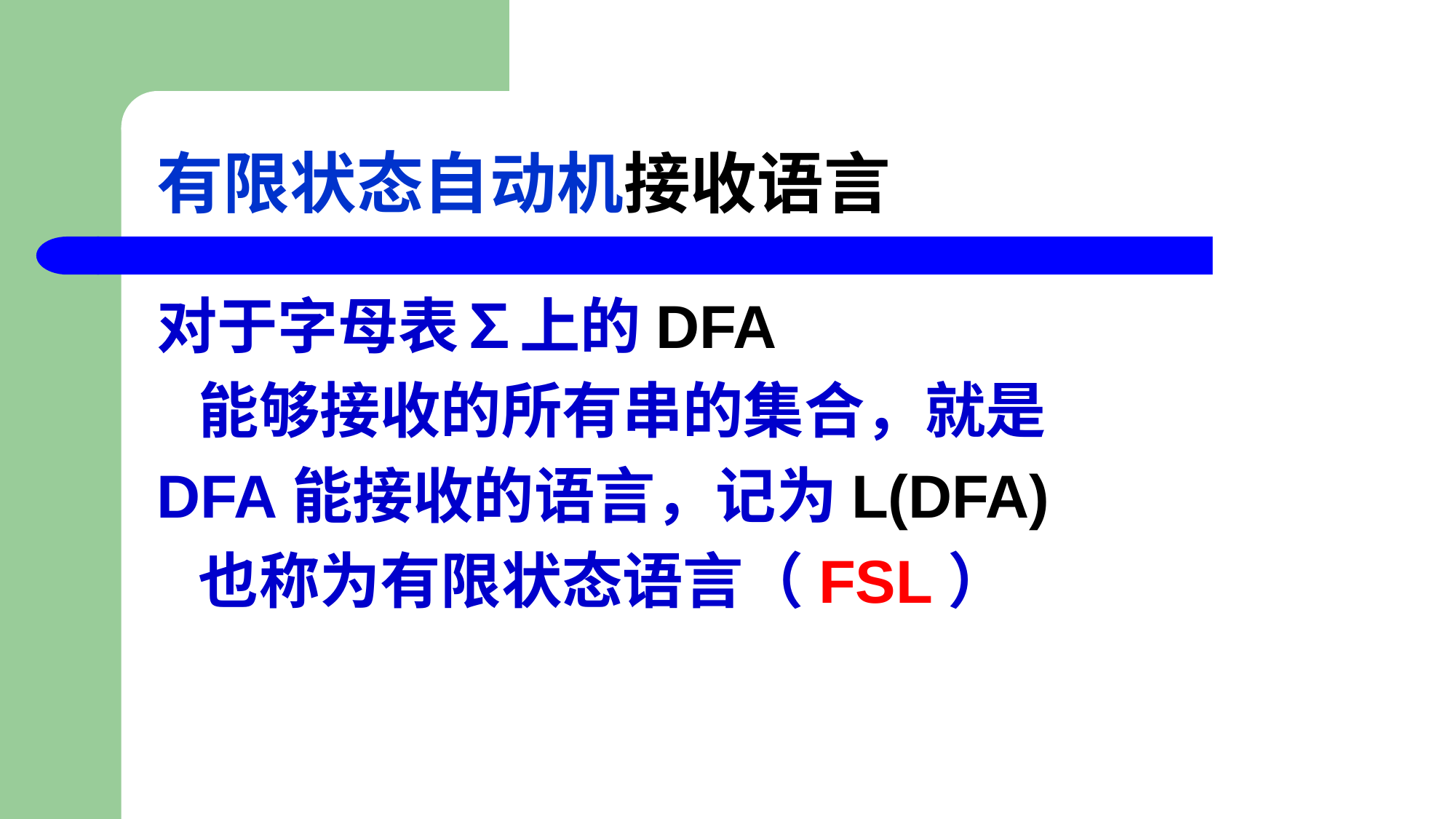

# 有限状态自动机接收语言
对于字母表∑上的DFA
  能够接收的所有串的集合，就是
DFA能接收的语言，记为L(DFA)
  也称为有限状态语言（FSL）